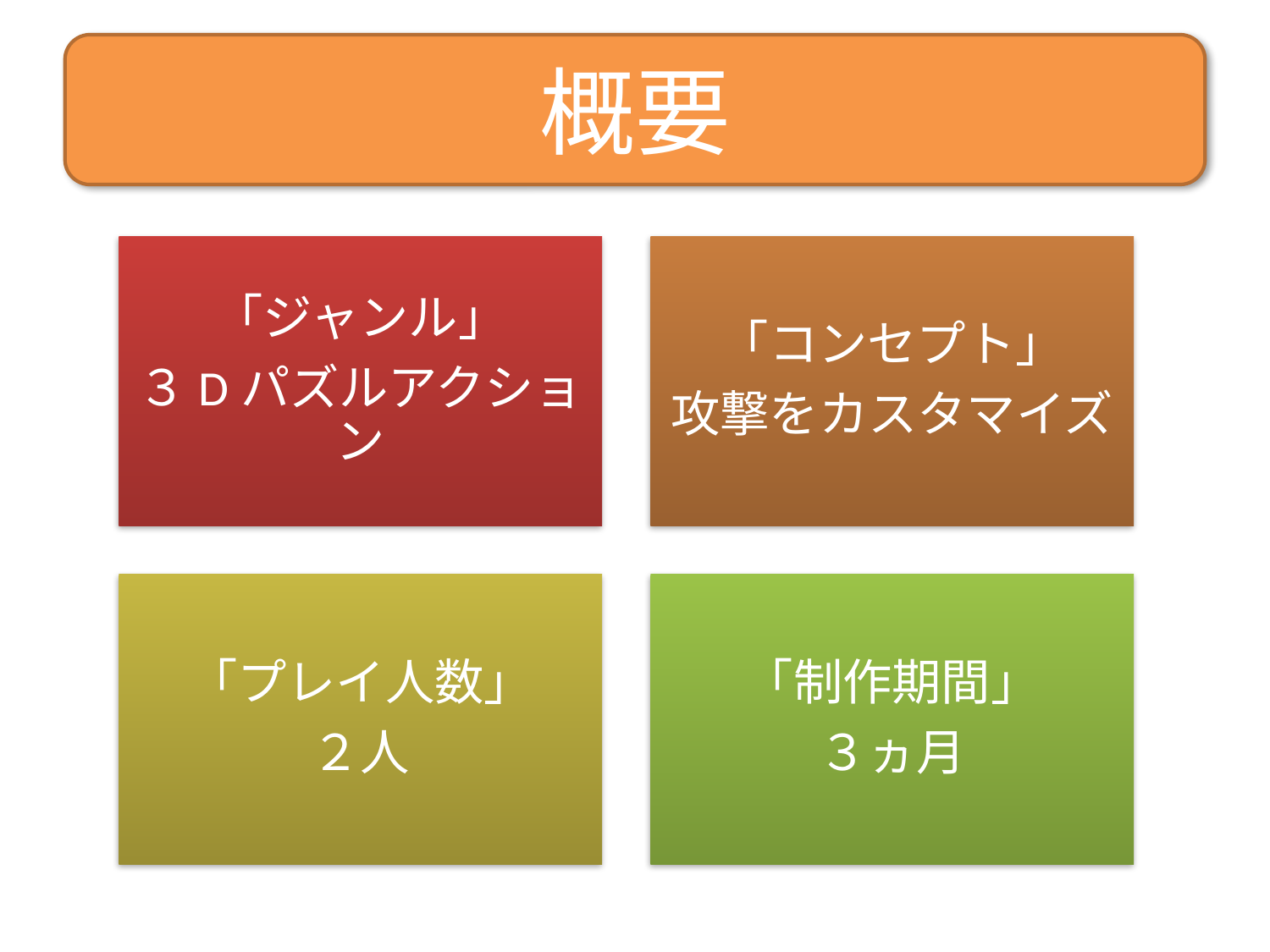

概要
「ジャンル」
３Dパズルアクション
「コンセプト」
攻撃をカスタマイズ
「プレイ人数」
２人
「制作期間」
３ヵ月